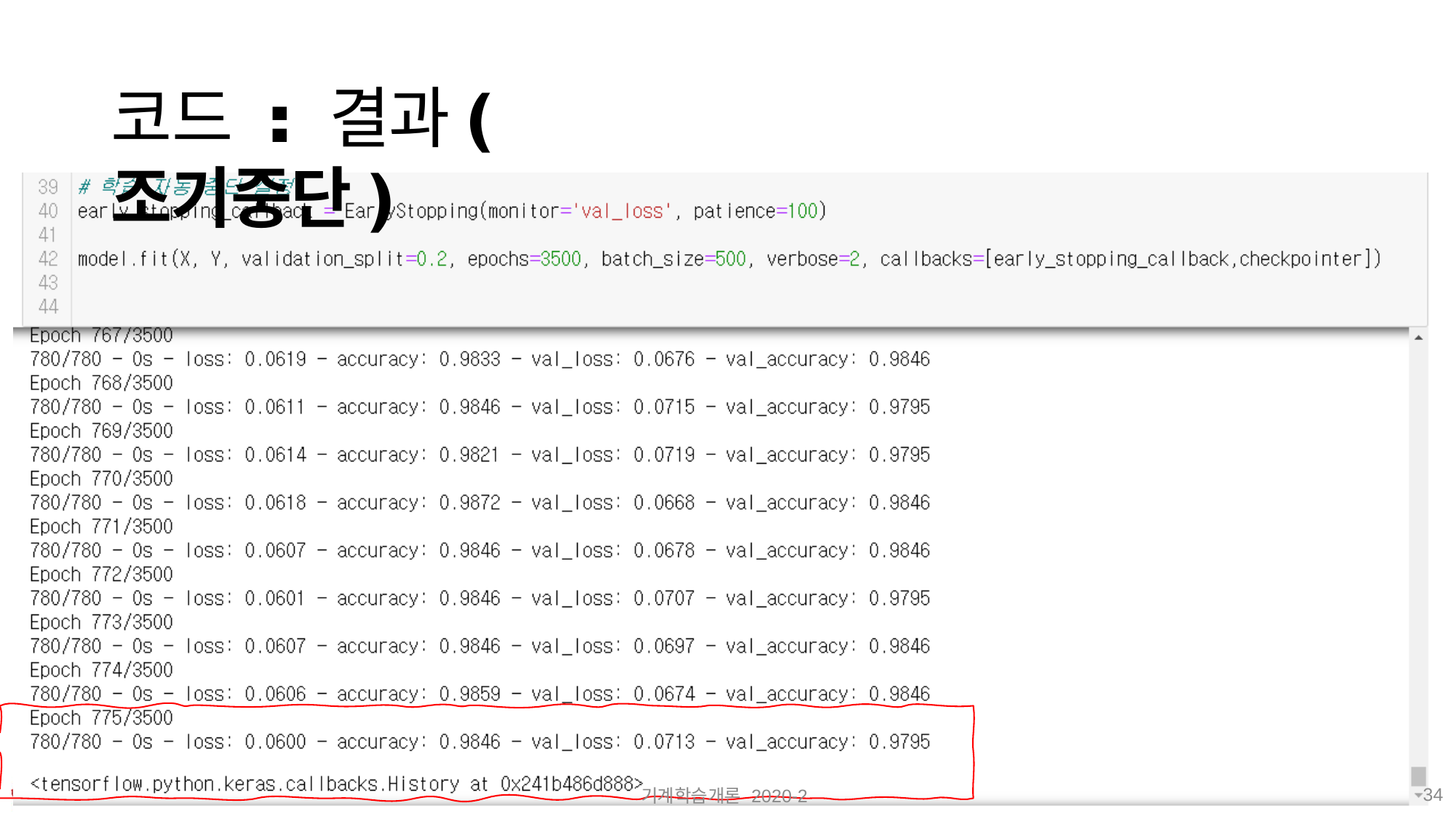

# 코드 : 결과(조기중단)

34
기계학습개론 2020-2